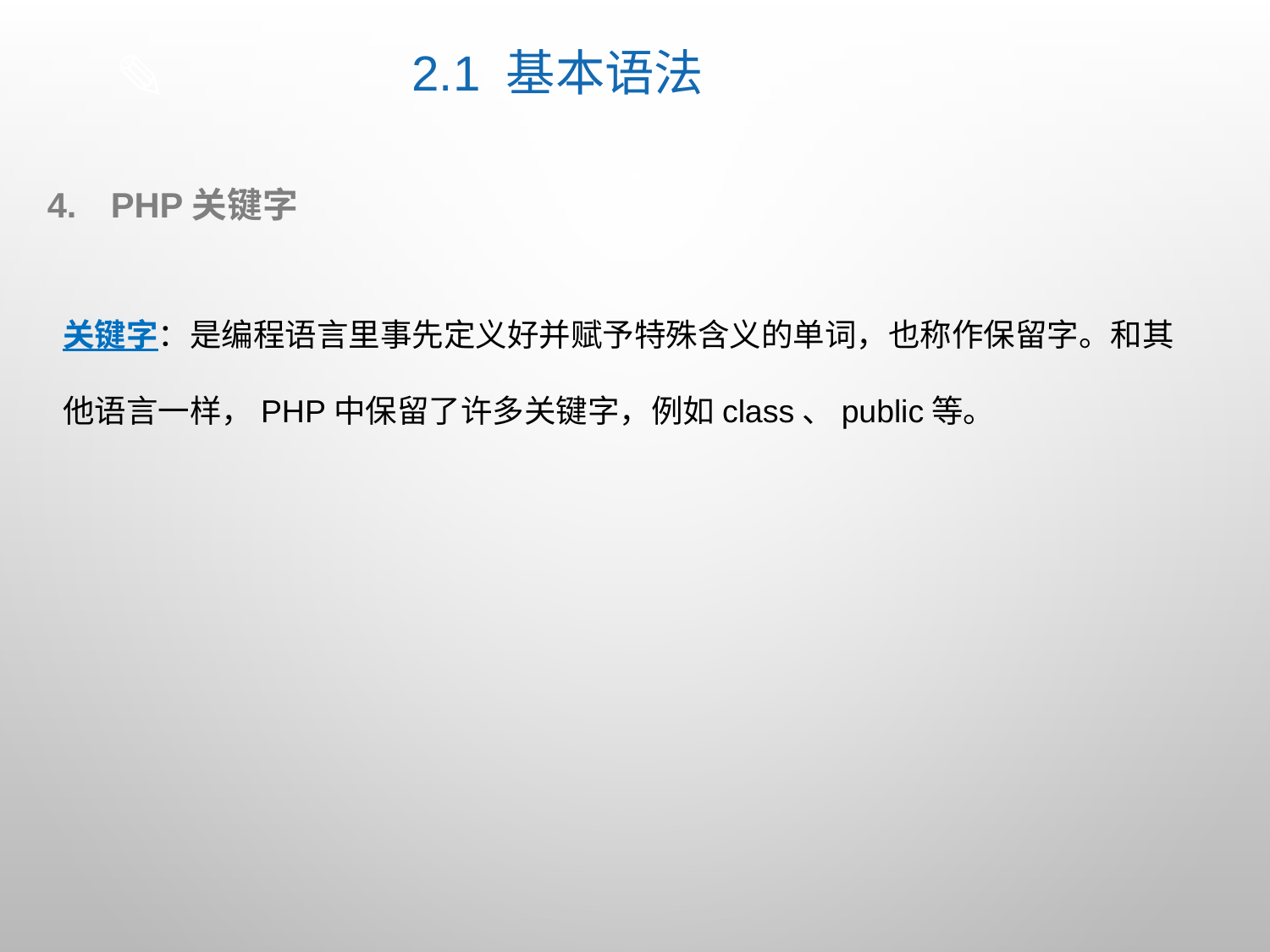

# 2.1 基本语法
PHP关键字
关键字：是编程语言里事先定义好并赋予特殊含义的单词，也称作保留字。和其他语言一样，PHP中保留了许多关键字，例如class、public等。